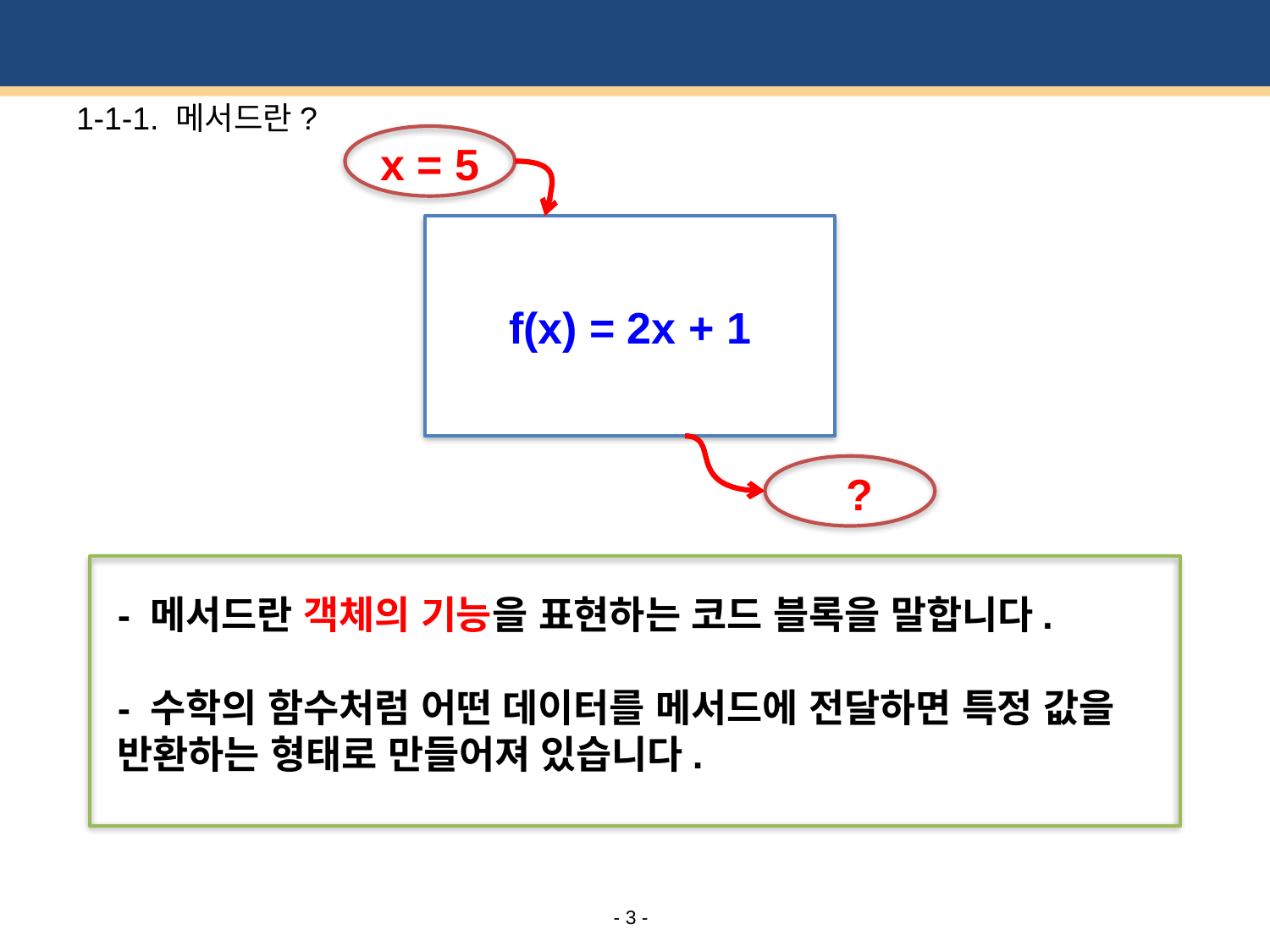

# 1-1-1. 메서드란?

x = 5
f(x) = 2x + 1

?

- 메서드란 객체의 기능을 표현하는 코드 블록을 말합니다.

- 수학의 함수처럼 어떤 데이터를 메서드에 전달하면 특정 값을 반환하는 형태로 만들어져 있습니다.